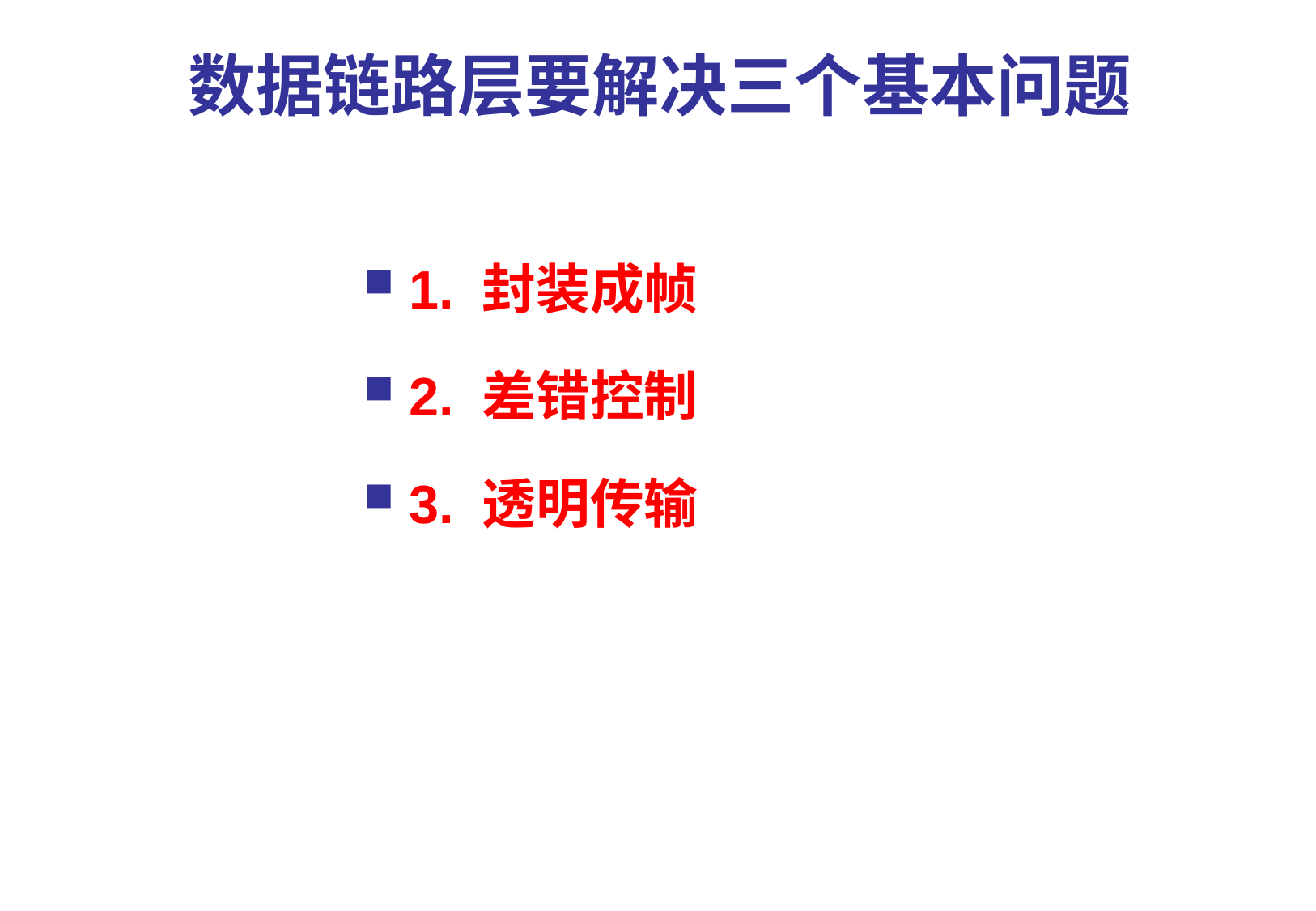

# 数据链路层要解决三个基本问题
1. 封装成帧
2. 差错控制
3. 透明传输